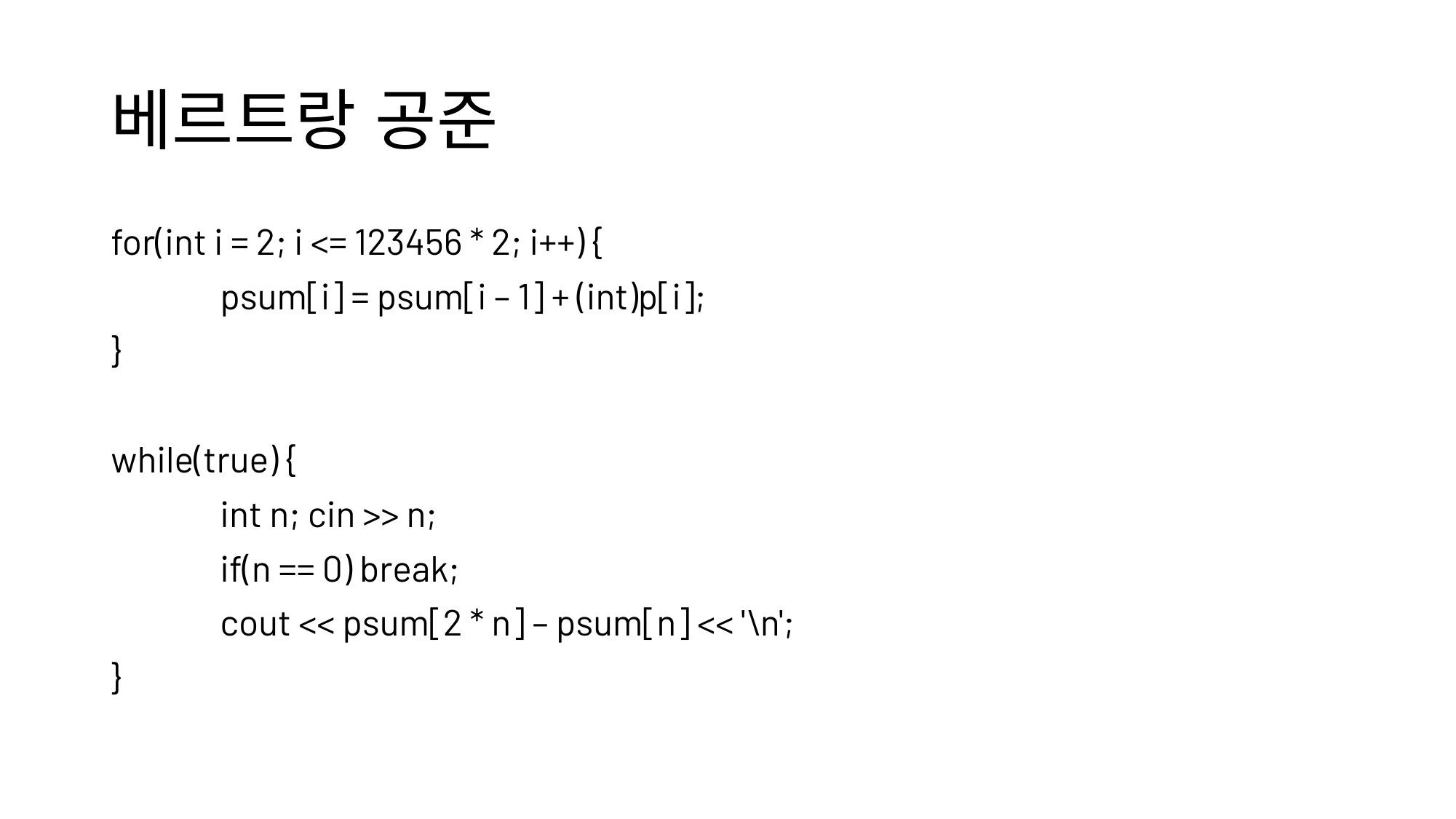

# 베르트랑 공준
for(int i = 2; i <= 123456 * 2; i++) {
	psum[i] = psum[i – 1] + (int)p[i];
}

while(true) {
	int n; cin >> n;
	if(n == 0) break;
	cout << psum[2 * n] – psum[n] << '\n';
}